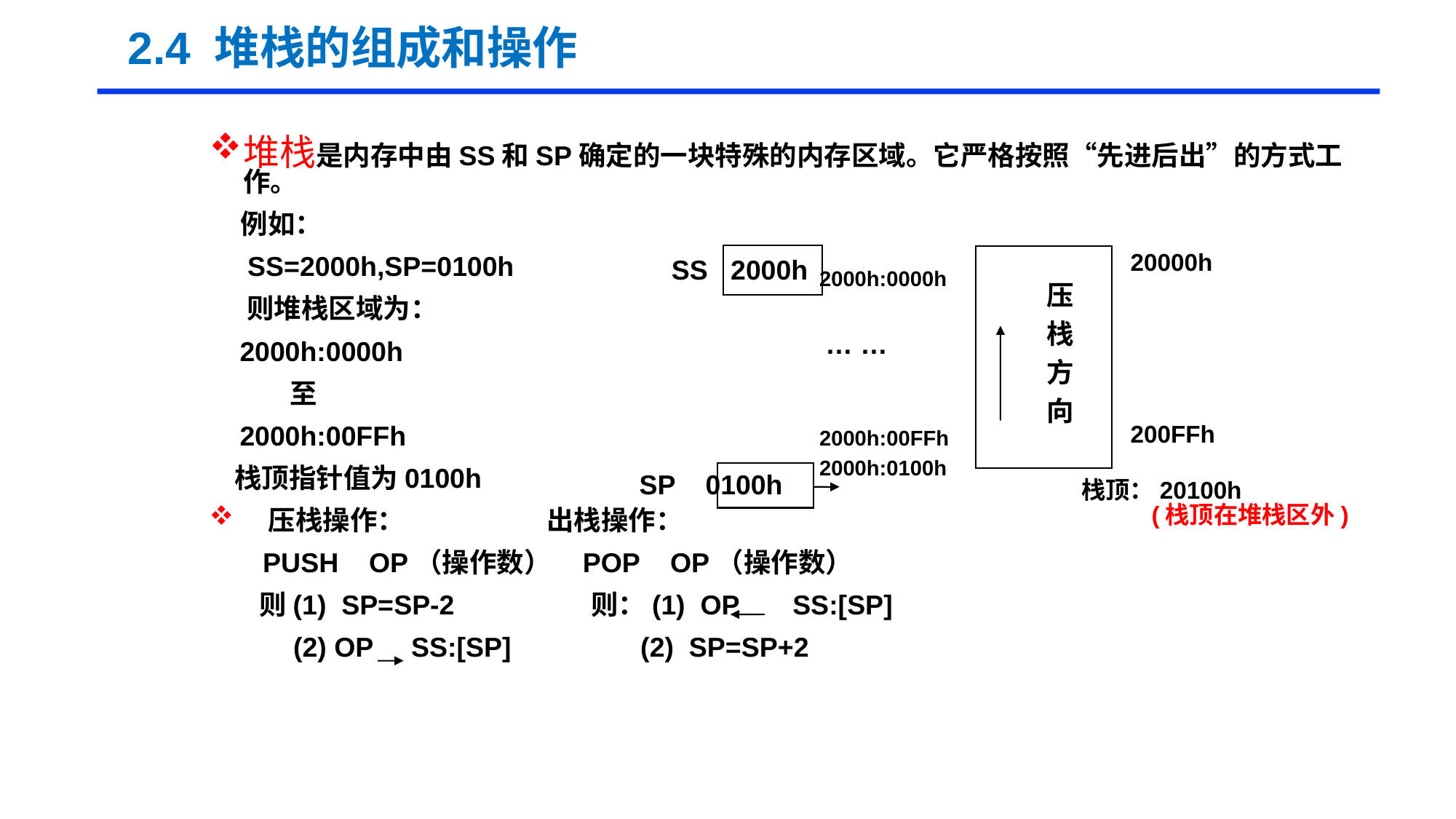

# 2.4 堆栈的组成和操作
堆栈是内存中由SS和SP确定的一块特殊的内存区域。它严格按照“先进后出”的方式工作。
    例如：
     SS=2000h,SP=0100h
     则堆栈区域为：
    2000h:0000h
            至
    2000h:00FFh
   栈顶指针值为0100h
   压栈操作：                       出栈操作：
       PUSH    OP（操作数）    POP    OP（操作数）
       则(1)  SP=SP-2                 则：(1)  OP       SS:[SP]
           (2) OP     SS:[SP]                 (2)  SP=SP+2
20000h

200FFh

SS   2000h
2000h:0000h

 … …

2000h:00FFh
2000h:0100h

压
栈
方
向

SP    0100h

栈顶：20100h
       (栈顶在堆栈区外)